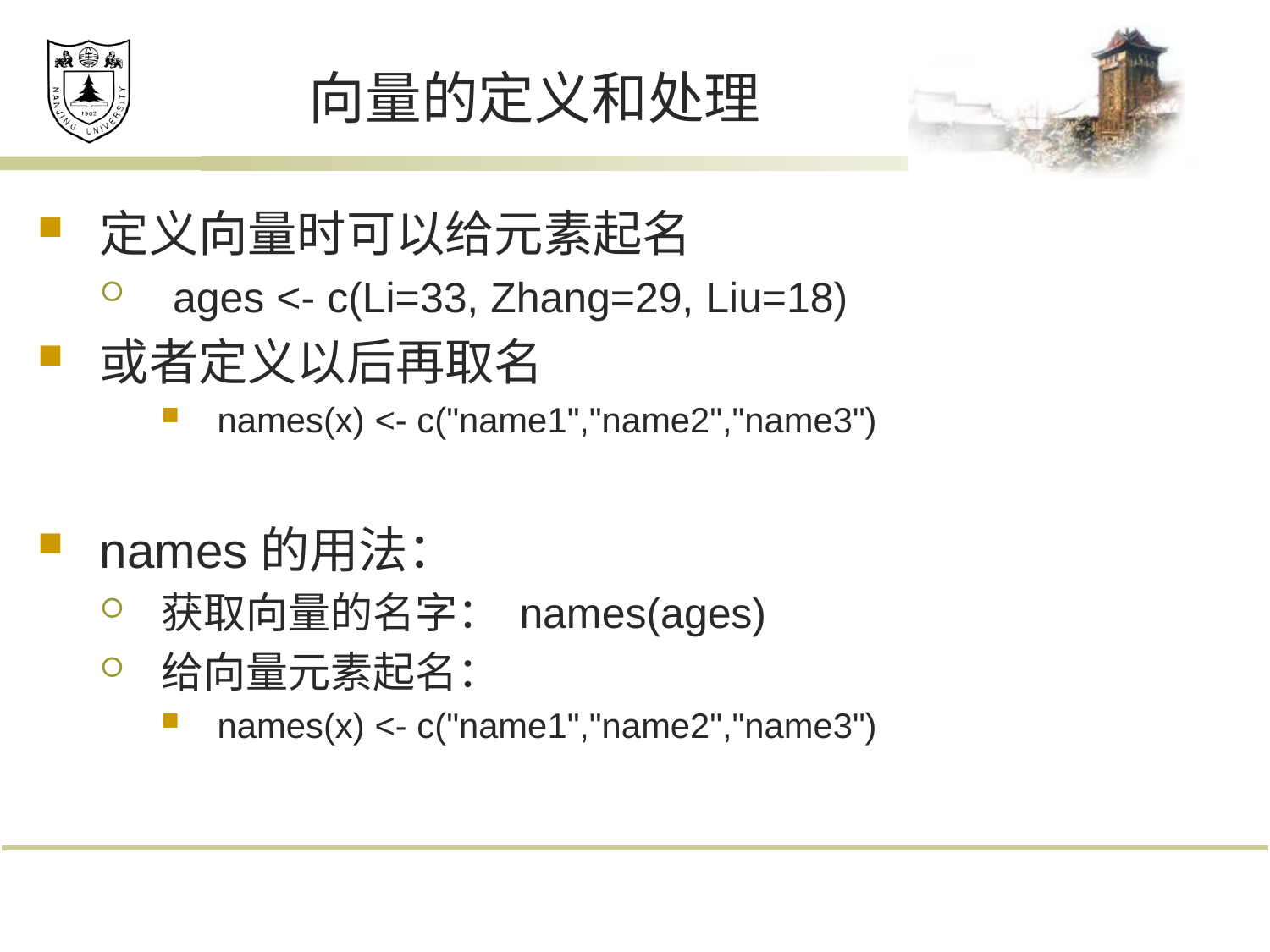

# 向量的定义和处理
定义向量时可以给元素起名
 ages <- c(Li=33, Zhang=29, Liu=18)
或者定义以后再取名
names(x) <- c("name1","name2","name3")

names的用法：
获取向量的名字： names(ages)
给向量元素起名：
names(x) <- c("name1","name2","name3")